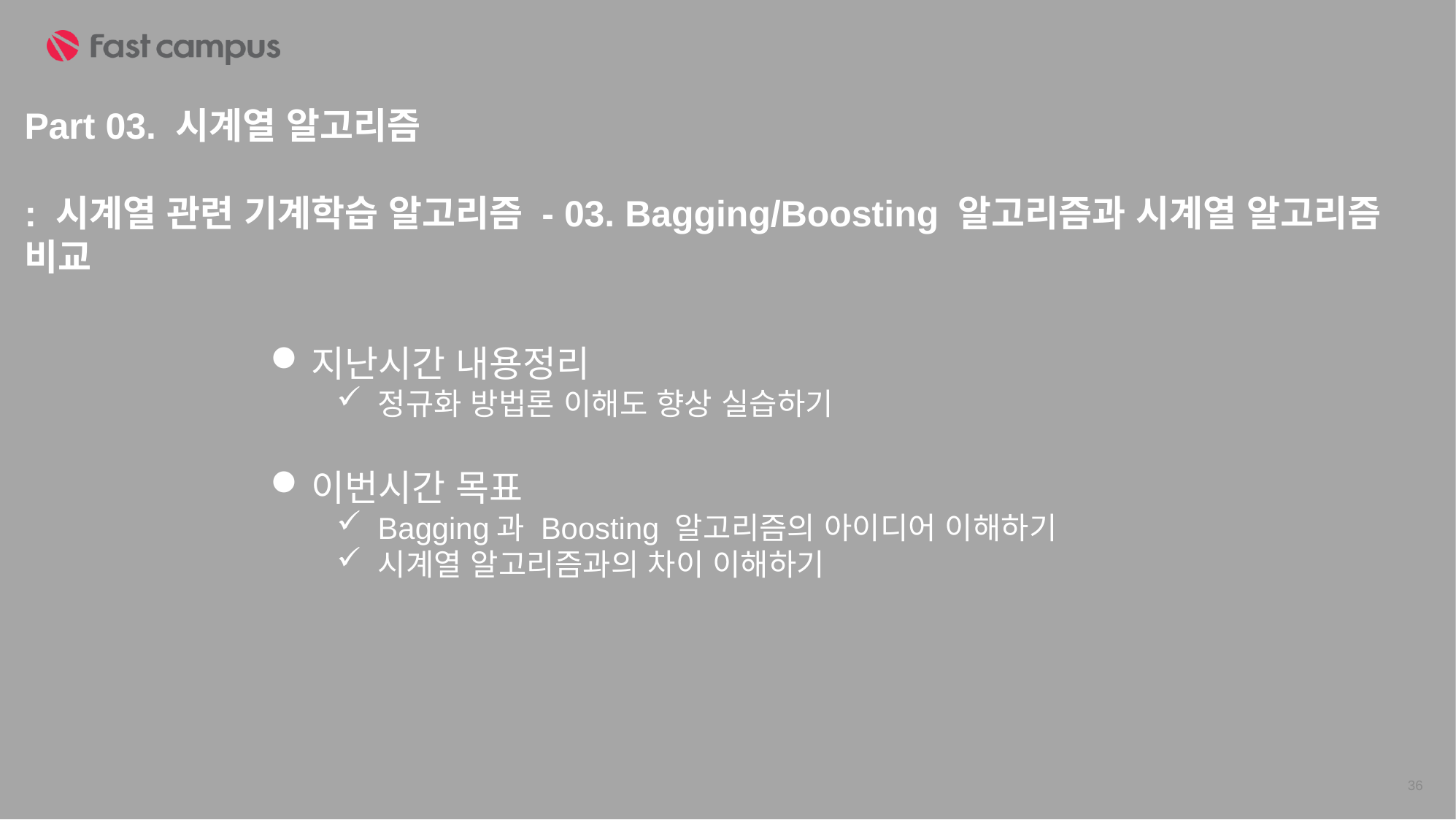

Part 03. 시계열 알고리즘

: 시계열 관련 기계학습 알고리즘 - 03. Bagging/Boosting 알고리즘과 시계열 알고리즘 비교
지난시간 내용정리
정규화 방법론 이해도 향상 실습하기

이번시간 목표
Bagging과 Boosting 알고리즘의 아이디어 이해하기
시계열 알고리즘과의 차이 이해하기
36